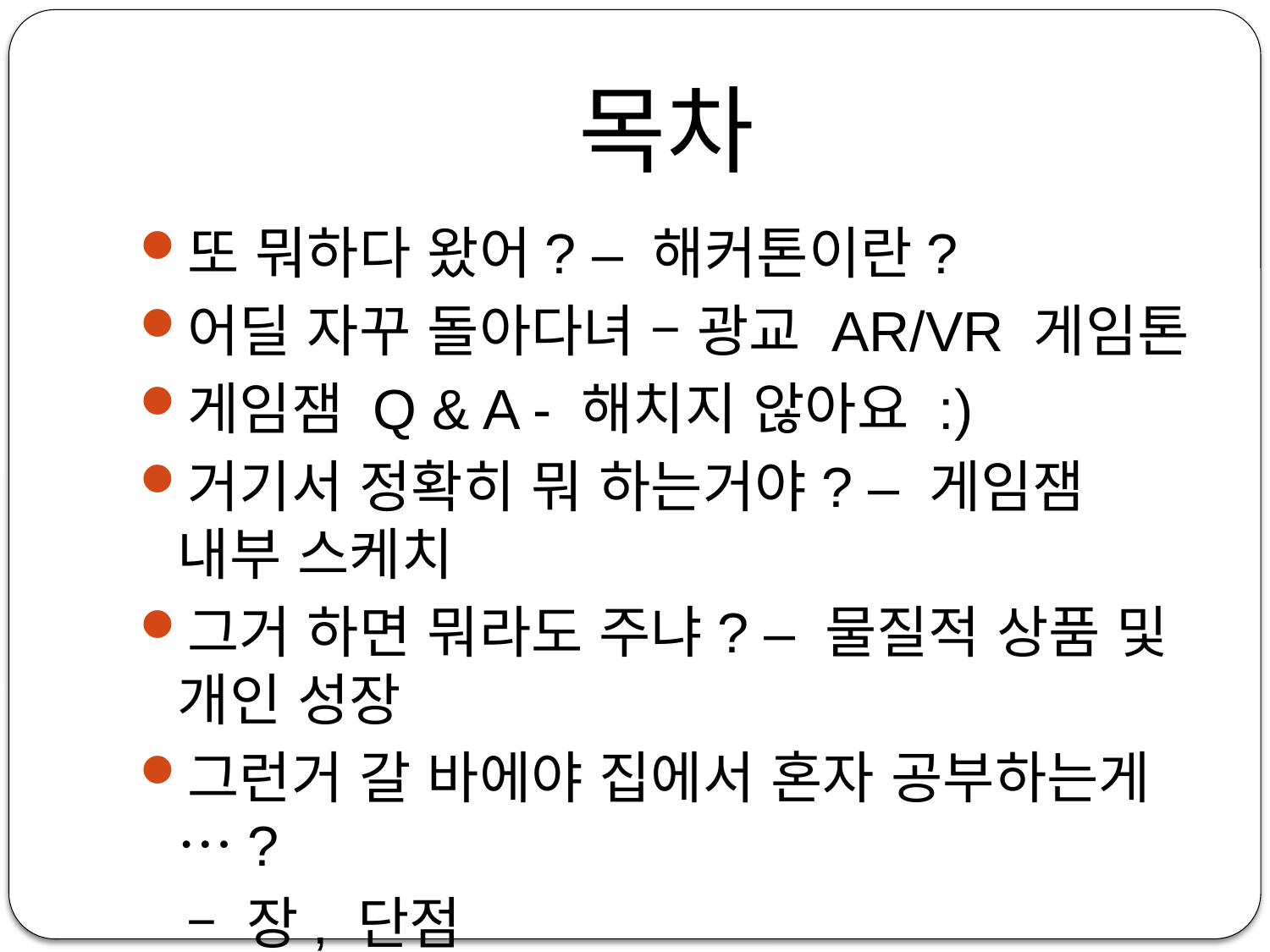

# 목차
또 뭐하다 왔어? – 해커톤이란?
어딜 자꾸 돌아다녀 – 광교 AR/VR 게임톤
게임잼 Q & A - 해치지 않아요 :)
거기서 정확히 뭐 하는거야? – 게임잼 내부 스케치
그거 하면 뭐라도 주냐? – 물질적 상품 및 개인 성장
그런거 갈 바에야 집에서 혼자 공부하는게…?
   – 장, 단점
그래서 뭐 만들었는데? – 자투리 파이어 (Zaturi Fire)
그래서 무슨 말이 하고 싶은데? - 정리